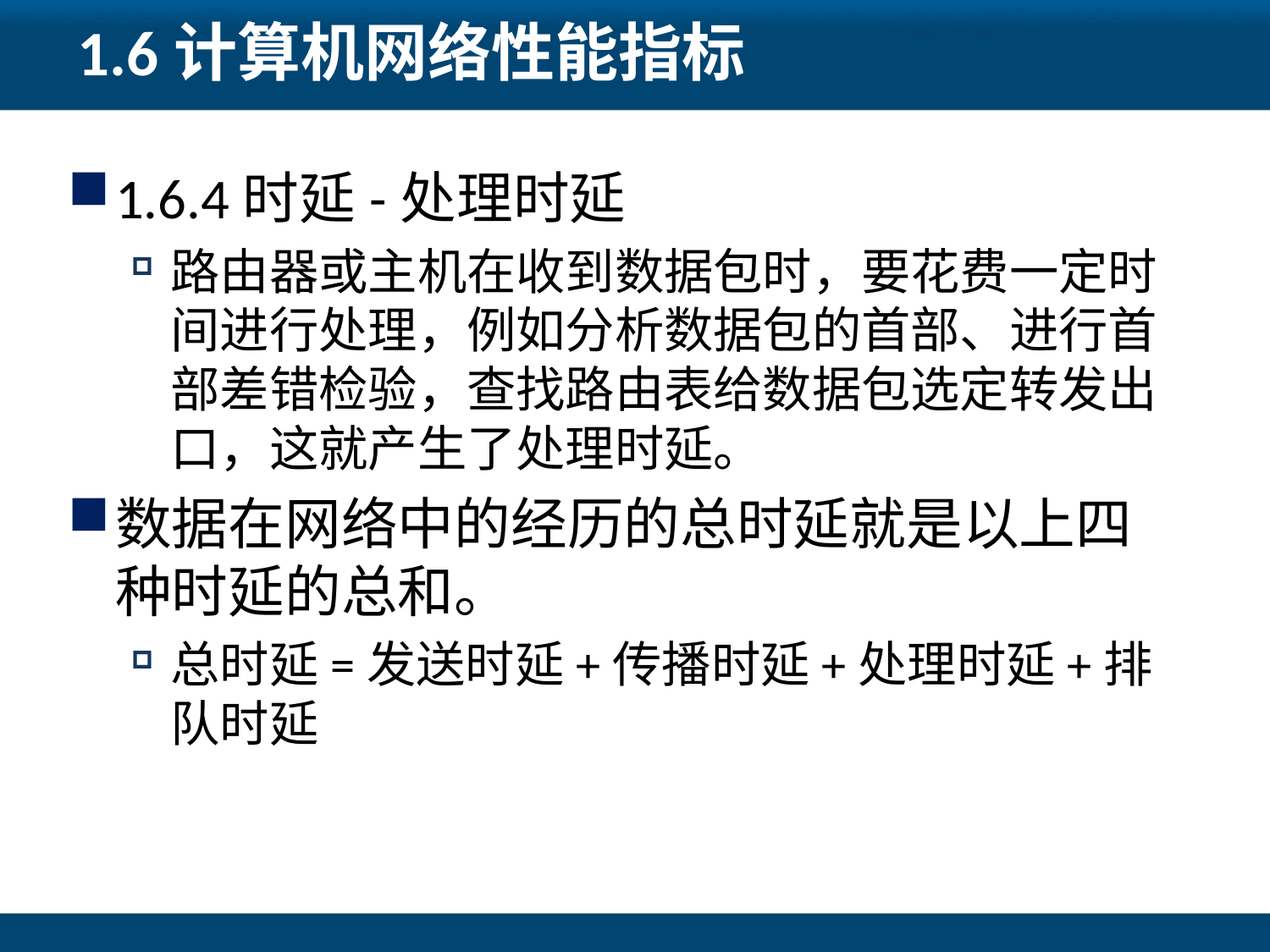

# 1.6计算机网络性能指标
1.6.4时延-处理时延
路由器或主机在收到数据包时，要花费一定时间进行处理，例如分析数据包的首部、进行首部差错检验，查找路由表给数据包选定转发出口，这就产生了处理时延。
数据在网络中的经历的总时延就是以上四种时延的总和。
总时延=发送时延+传播时延+处理时延+排队时延